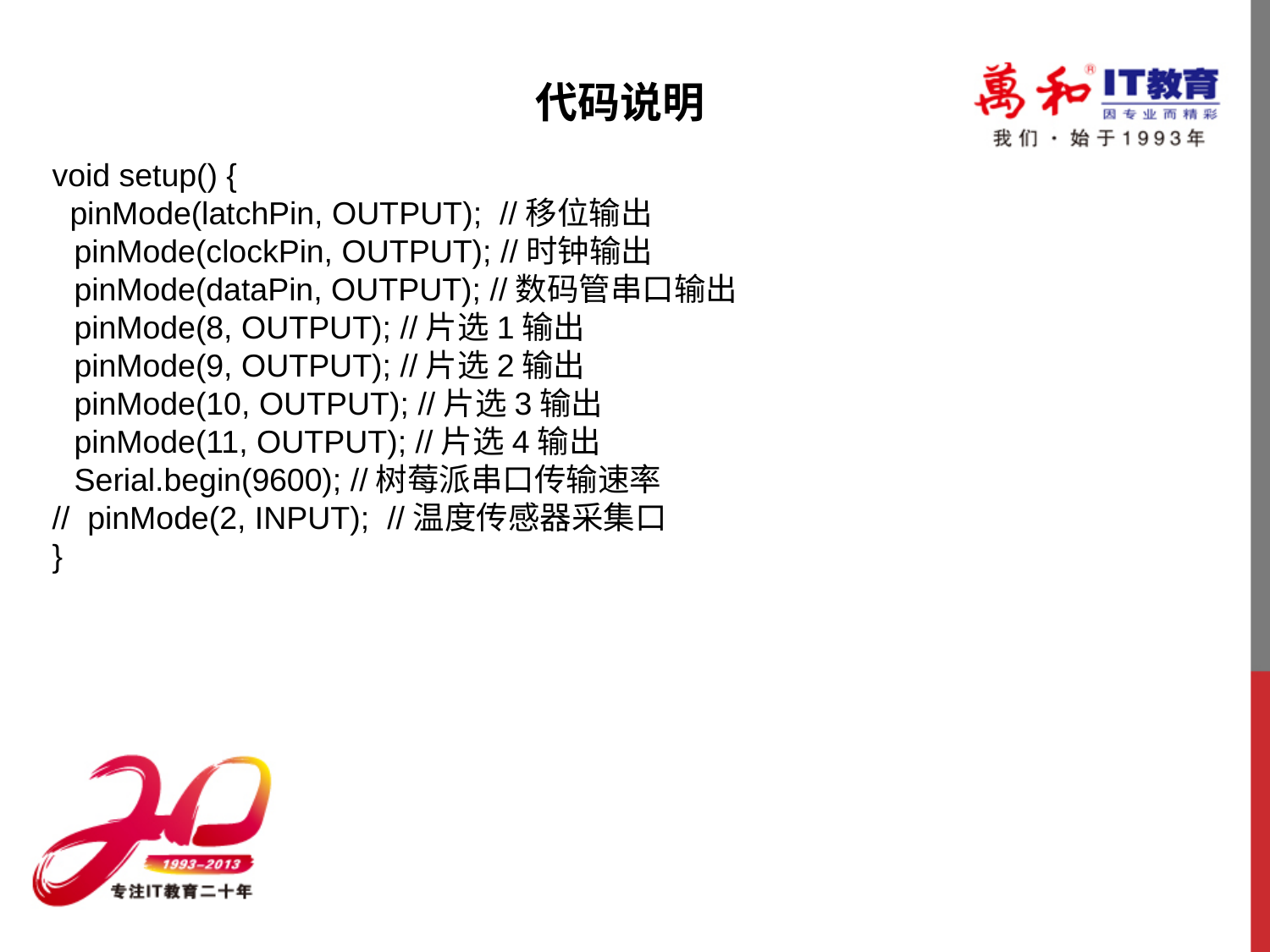

代码说明
void setup() {
  pinMode(latchPin, OUTPUT);  //移位输出
  pinMode(clockPin, OUTPUT); //时钟输出
  pinMode(dataPin, OUTPUT); //数码管串口输出
  pinMode(8, OUTPUT); //片选1输出
  pinMode(9, OUTPUT); //片选2输出
  pinMode(10, OUTPUT); //片选3输出
  pinMode(11, OUTPUT); //片选4输出
  Serial.begin(9600); //树莓派串口传输速率
//  pinMode(2, INPUT);  //温度传感器采集口
}